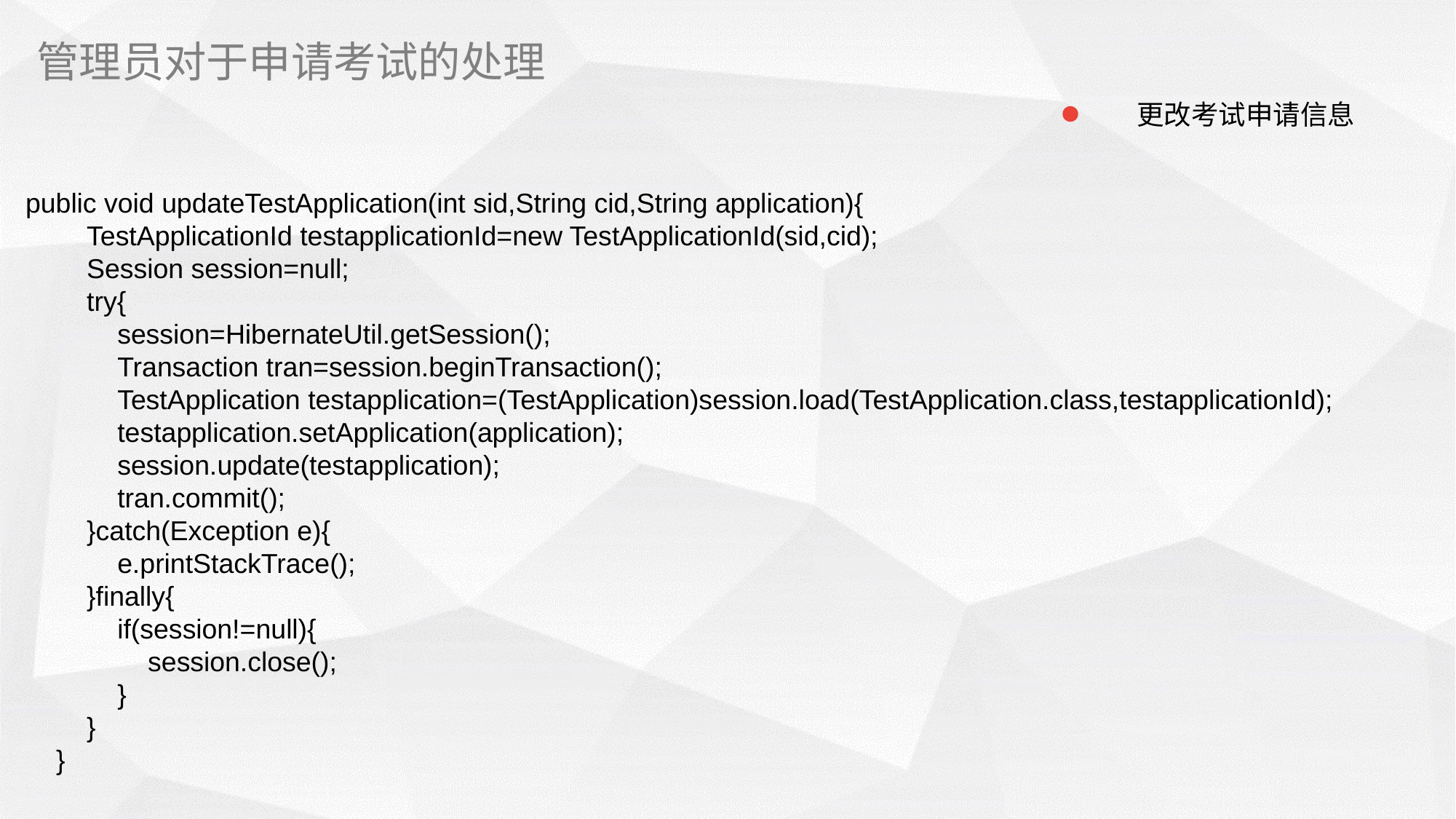

管理员对于申请考试的处理
更改考试申请信息

public void updateTestApplication(int sid,String cid,String application){
        TestApplicationId testapplicationId=new TestApplicationId(sid,cid);
        Session session=null;
        try{
            session=HibernateUtil.getSession();
            Transaction tran=session.beginTransaction();
            TestApplication testapplication=(TestApplication)session.load(TestApplication.class,testapplicationId);
            testapplication.setApplication(application);
            session.update(testapplication);
            tran.commit();
        }catch(Exception e){
            e.printStackTrace();
        }finally{
            if(session!=null){
                session.close();
            }
        }
    }